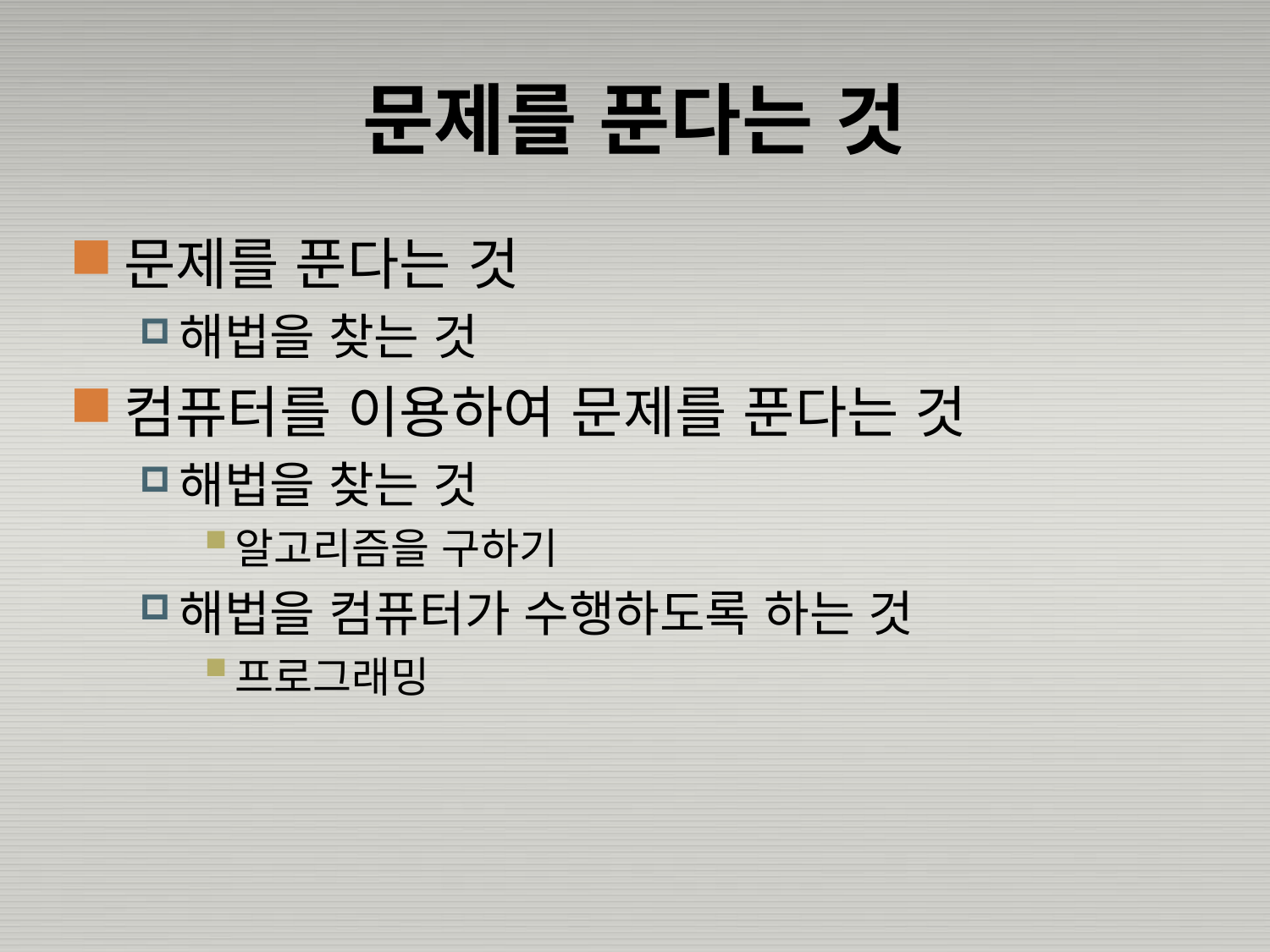

# 문제를 푼다는 것
문제를 푼다는 것
해법을 찾는 것
컴퓨터를 이용하여 문제를 푼다는 것
해법을 찾는 것
알고리즘을 구하기
해법을 컴퓨터가 수행하도록 하는 것
프로그래밍